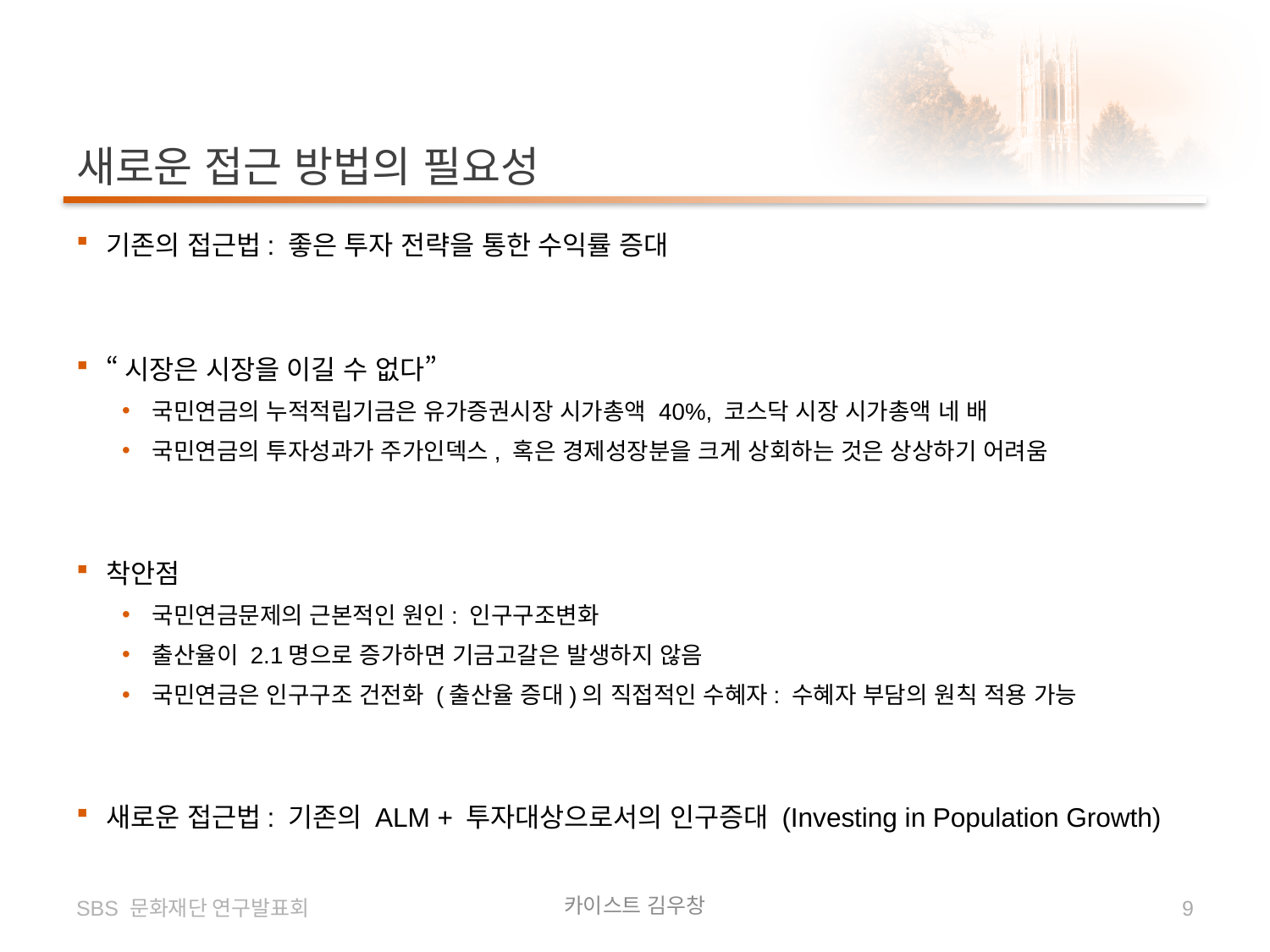

# 새로운 접근 방법의 필요성
기존의 접근법: 좋은 투자 전략을 통한 수익률 증대

“시장은 시장을 이길 수 없다”
국민연금의 누적적립기금은 유가증권시장 시가총액 40%, 코스닥 시장 시가총액 네 배
국민연금의 투자성과가 주가인덱스, 혹은 경제성장분을 크게 상회하는 것은 상상하기 어려움

착안점
국민연금문제의 근본적인 원인: 인구구조변화
출산율이 2.1명으로 증가하면 기금고갈은 발생하지 않음
국민연금은 인구구조 건전화 (출산율 증대)의 직접적인 수혜자: 수혜자 부담의 원칙 적용 가능

새로운 접근법: 기존의 ALM + 투자대상으로서의 인구증대 (Investing in Population Growth)
SBS 문화재단 연구발표회
카이스트 김우창
9